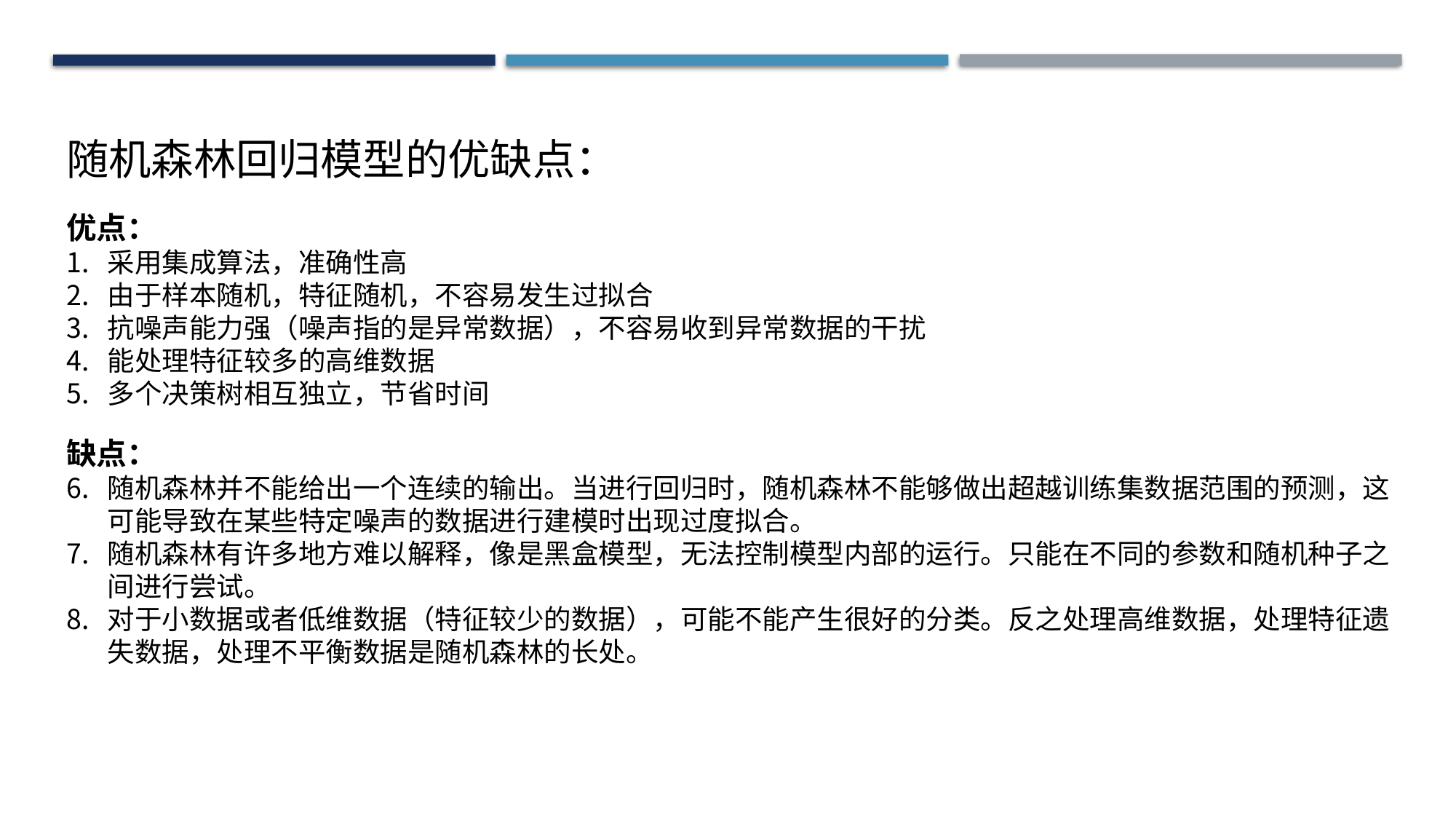

随机森林回归模型的优缺点：

优点：
采用集成算法，准确性高
由于样本随机，特征随机，不容易发生过拟合
抗噪声能力强（噪声指的是异常数据），不容易收到异常数据的干扰
能处理特征较多的高维数据
多个决策树相互独立，节省时间

缺点：
随机森林并不能给出一个连续的输出。当进行回归时，随机森林不能够做出超越训练集数据范围的预测，这可能导致在某些特定噪声的数据进行建模时出现过度拟合。
随机森林有许多地方难以解释，像是黑盒模型，无法控制模型内部的运行。只能在不同的参数和随机种子之间进行尝试。
对于小数据或者低维数据（特征较少的数据），可能不能产生很好的分类。反之处理高维数据，处理特征遗失数据，处理不平衡数据是随机森林的长处。